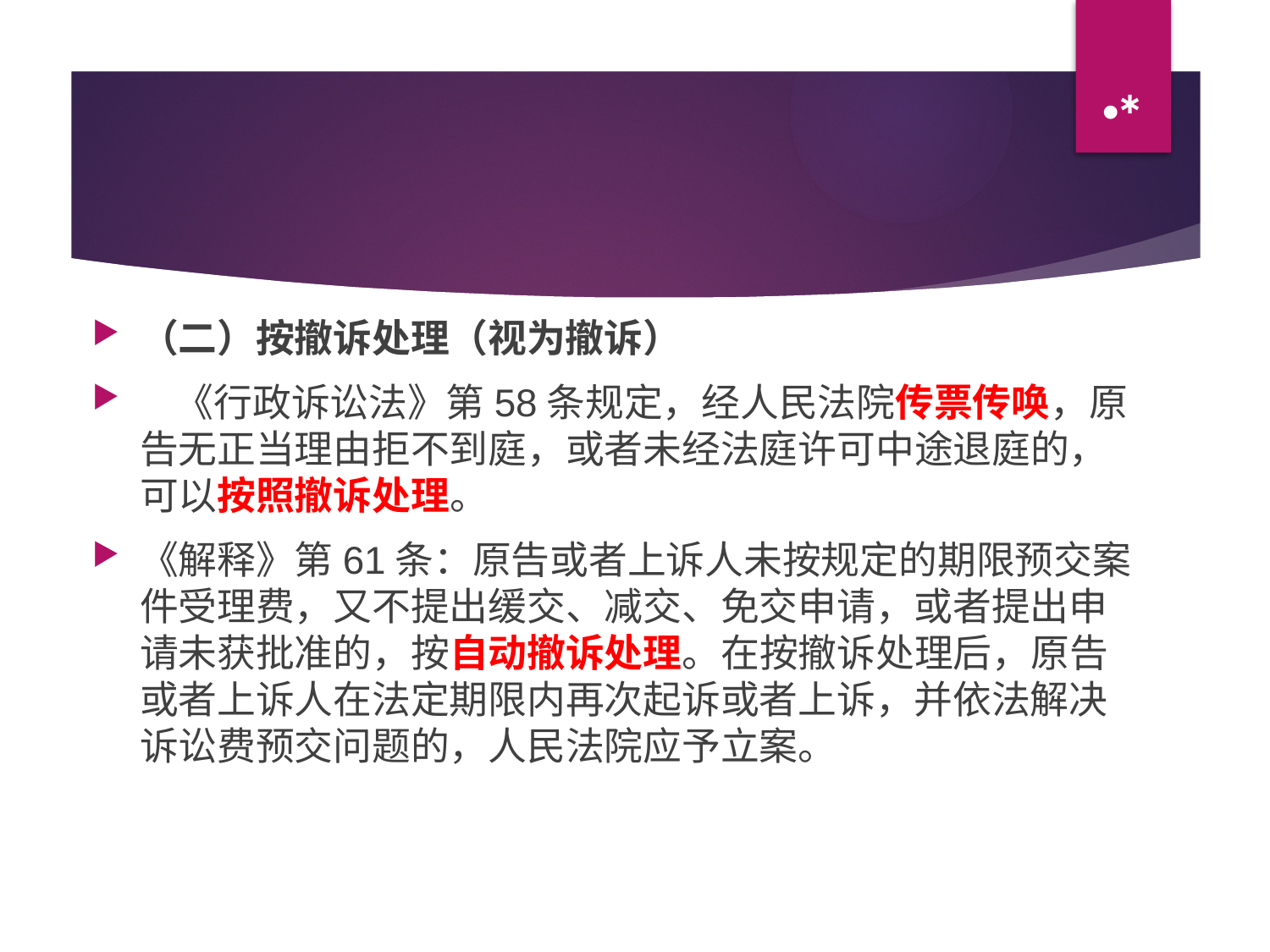

*
#
（二）按撤诉处理（视为撤诉）
   《行政诉讼法》第58条规定，经人民法院传票传唤，原告无正当理由拒不到庭，或者未经法庭许可中途退庭的，可以按照撤诉处理。
《解释》第61条：原告或者上诉人未按规定的期限预交案件受理费，又不提出缓交、减交、免交申请，或者提出申请未获批准的，按自动撤诉处理。在按撤诉处理后，原告或者上诉人在法定期限内再次起诉或者上诉，并依法解决诉讼费预交问题的，人民法院应予立案。